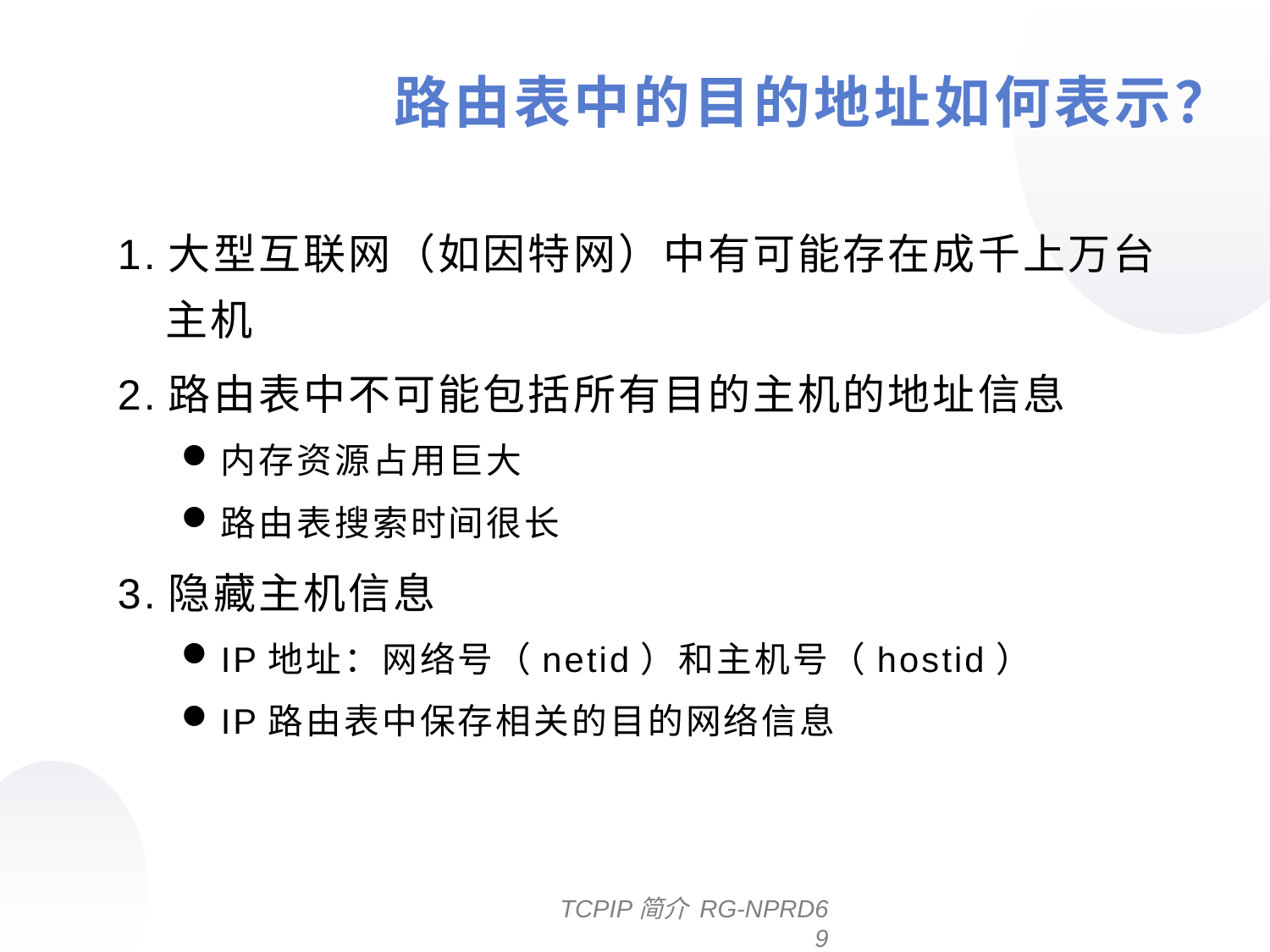

路由表中的目的地址如何表示？
1.大型互联网（如因特网）中有可能存在成千上万台主机
2.路由表中不可能包括所有目的主机的地址信息
内存资源占用巨大
路由表搜索时间很长
3.隐藏主机信息
IP地址：网络号（netid）和主机号（hostid）
IP路由表中保存相关的目的网络信息

TCPIP简介 RG-NPRD6
9